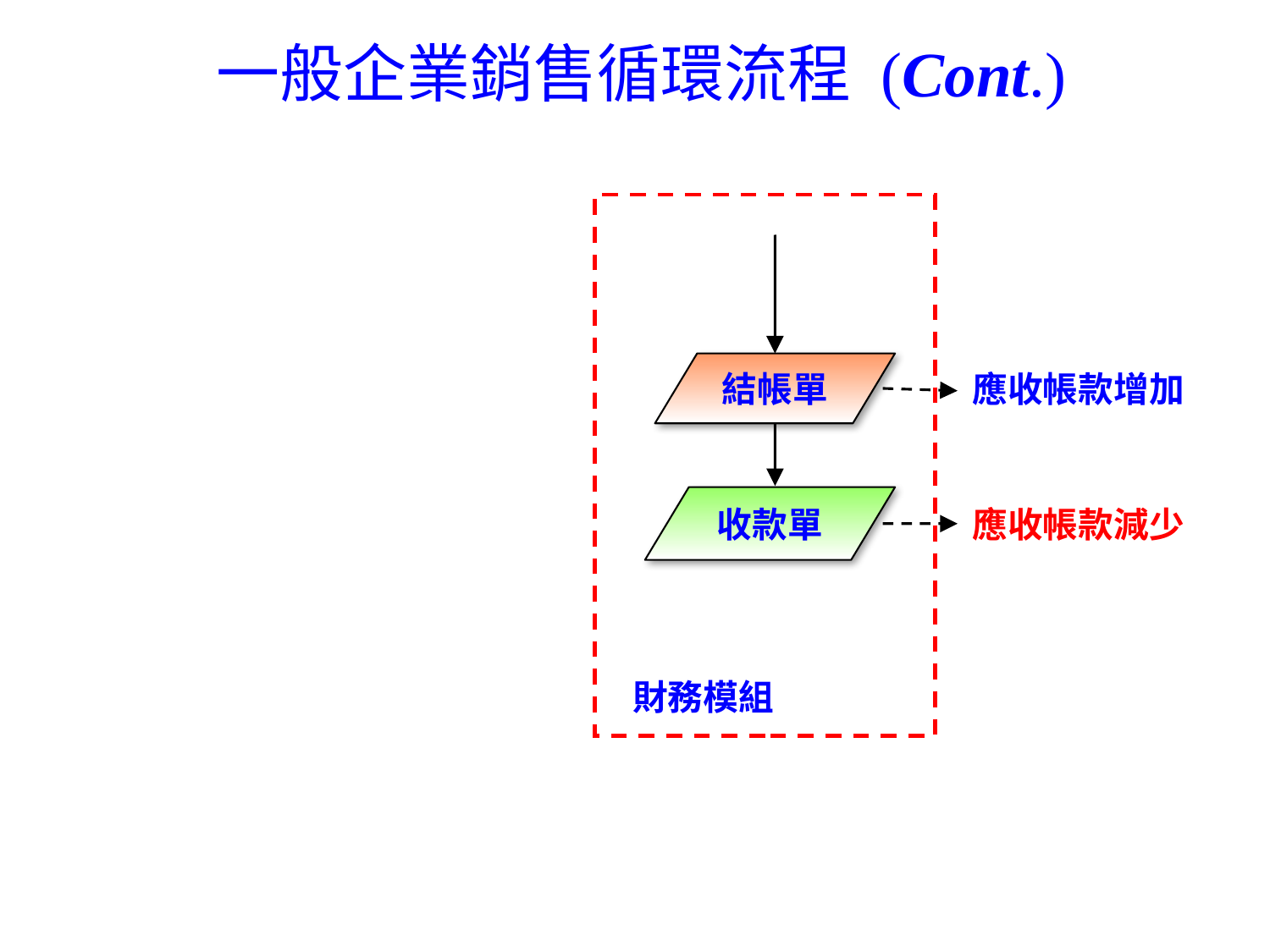

財務模組
一般企業銷售循環流程 (Cont.)
10

結帳單
應收帳款增加

收款單
應收帳款減少